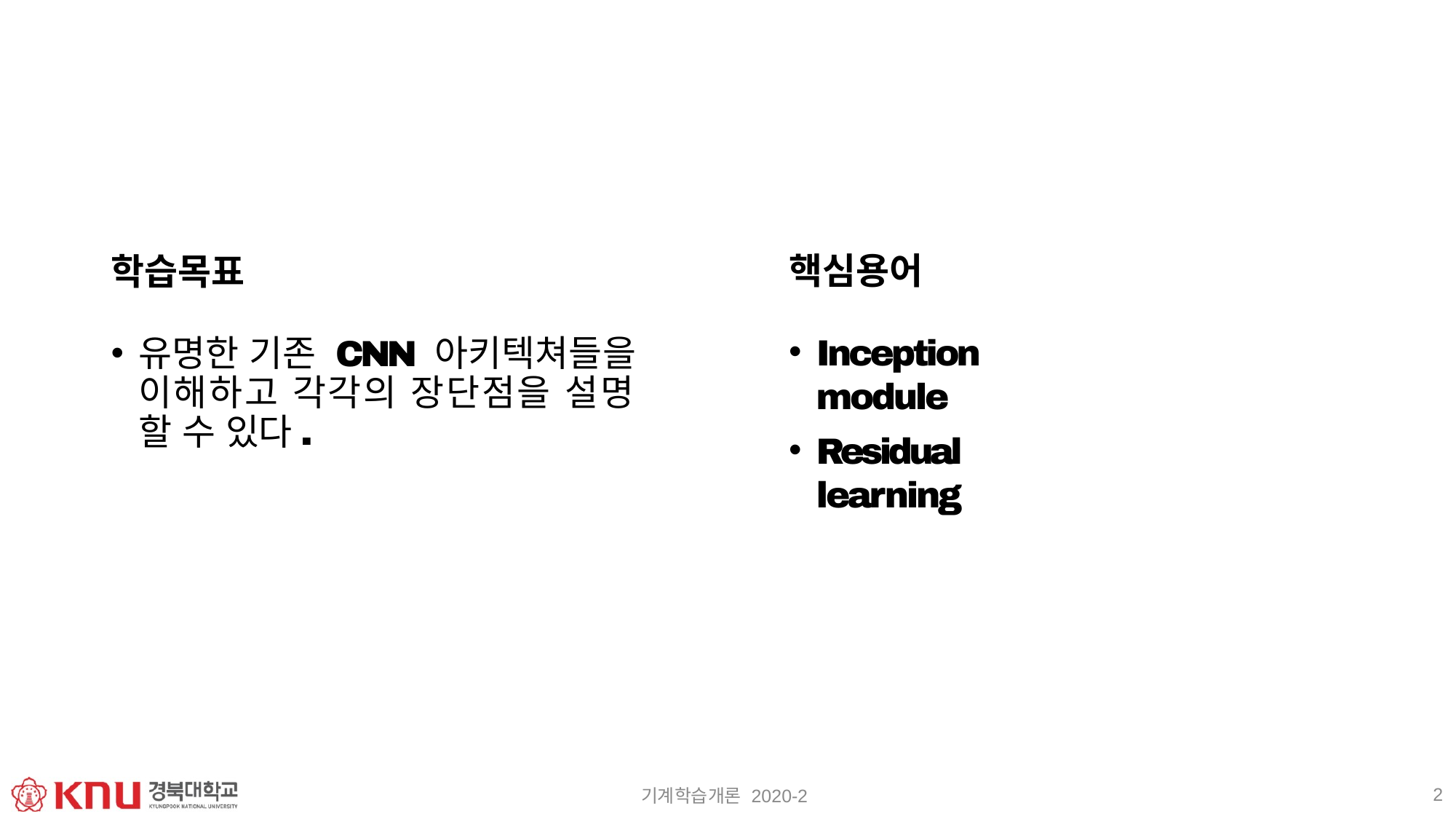

# 학습목표
핵심용어
Inception module
Residual learning
유명한 기존 CNN 아키텍쳐들을  이해하고 각각의 장단점을 설명  할 수 있다.
2
기계학습개론 2020-2